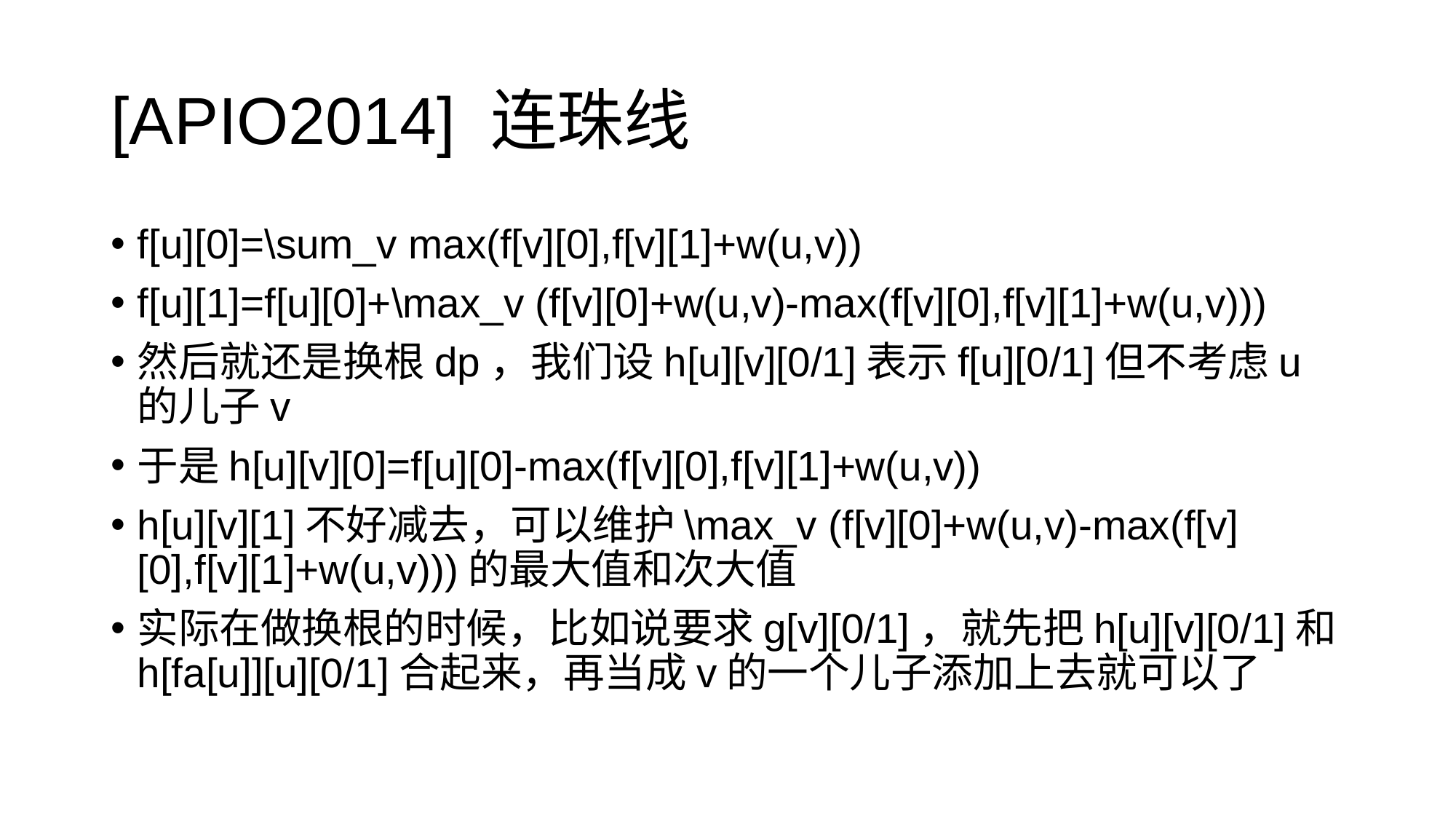

# [APIO2014] 连珠线
f[u][0]=\sum_v max(f[v][0],f[v][1]+w(u,v))
f[u][1]=f[u][0]+\max_v (f[v][0]+w(u,v)-max(f[v][0],f[v][1]+w(u,v)))
然后就还是换根dp，我们设h[u][v][0/1]表示f[u][0/1]但不考虑u的儿子v
于是h[u][v][0]=f[u][0]-max(f[v][0],f[v][1]+w(u,v))
h[u][v][1]不好减去，可以维护\max_v (f[v][0]+w(u,v)-max(f[v][0],f[v][1]+w(u,v)))的最大值和次大值
实际在做换根的时候，比如说要求g[v][0/1]，就先把h[u][v][0/1]和h[fa[u]][u][0/1]合起来，再当成v的一个儿子添加上去就可以了